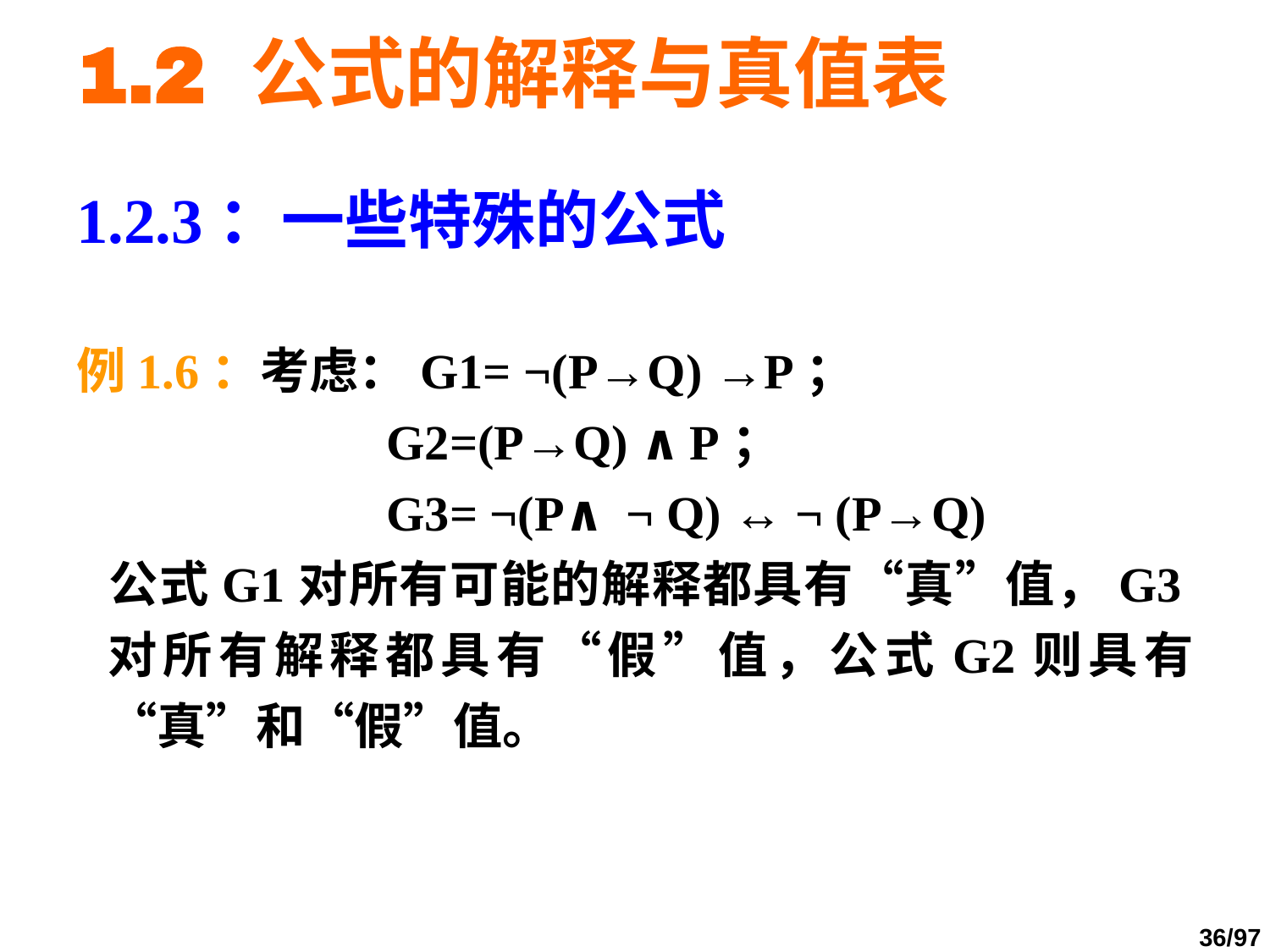

# 1.2 公式的解释与真值表
1.2.3：一些特殊的公式

例1.6：考虑：G1= ¬(P→Q) →P；
			  G2=(P→Q) ∧P；
			  G3= ¬(P∧ ¬ Q) ↔ ¬ (P→Q)
	公式G1对所有可能的解释都具有“真”值，G3对所有解释都具有“假”值，公式G2则具有“真”和“假”值。